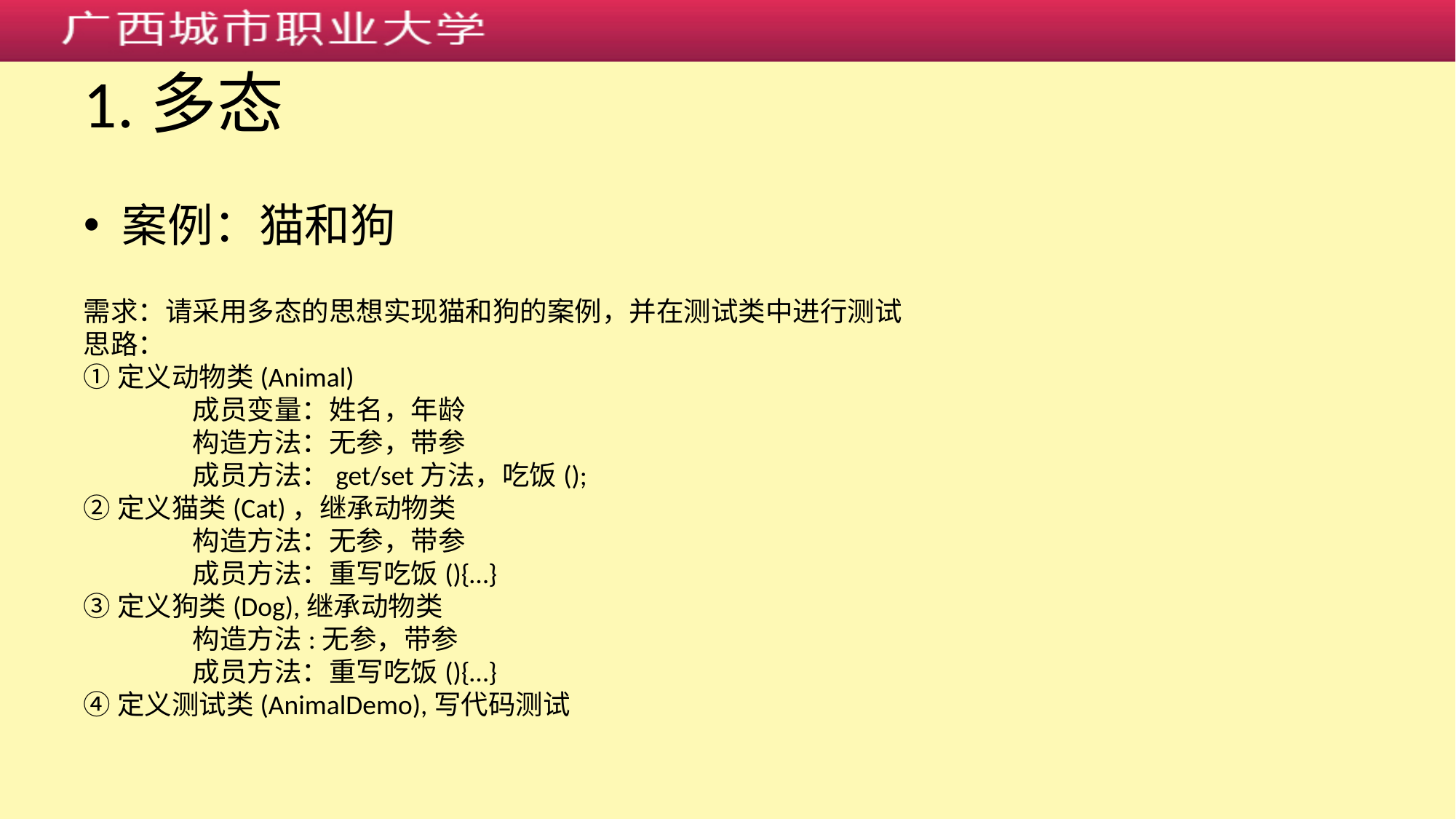

# 1.多态
案例：猫和狗
需求：请采用多态的思想实现猫和狗的案例，并在测试类中进行测试
思路：
①定义动物类(Animal)
	成员变量：姓名，年龄
 	构造方法：无参，带参
	成员方法：get/set方法，吃饭();
②定义猫类(Cat)，继承动物类
	构造方法：无参，带参
	成员方法：重写吃饭(){…}
③定义狗类(Dog),继承动物类
	构造方法:无参，带参
	成员方法：重写吃饭(){…}
④定义测试类(AnimalDemo),写代码测试